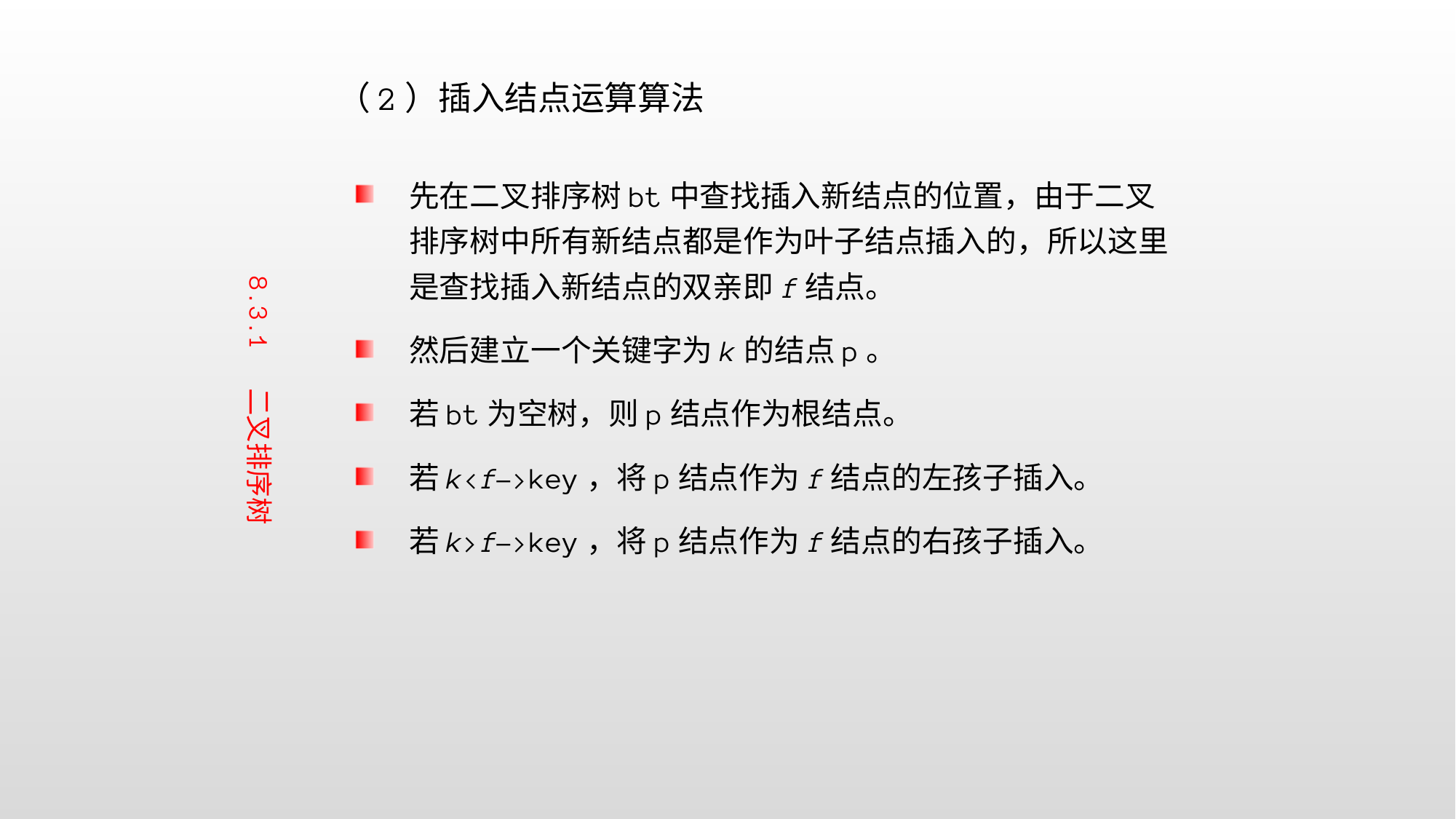

（2）插入结点运算算法
先在二叉排序树bt中查找插入新结点的位置，由于二叉排序树中所有新结点都是作为叶子结点插入的，所以这里是查找插入新结点的双亲即f结点。
然后建立一个关键字为k的结点p。
若bt为空树，则p结点作为根结点。
若k<f->key，将p结点作为f结点的左孩子插入。
若k>f->key，将p结点作为f结点的右孩子插入。
8.3.1  二叉排序树